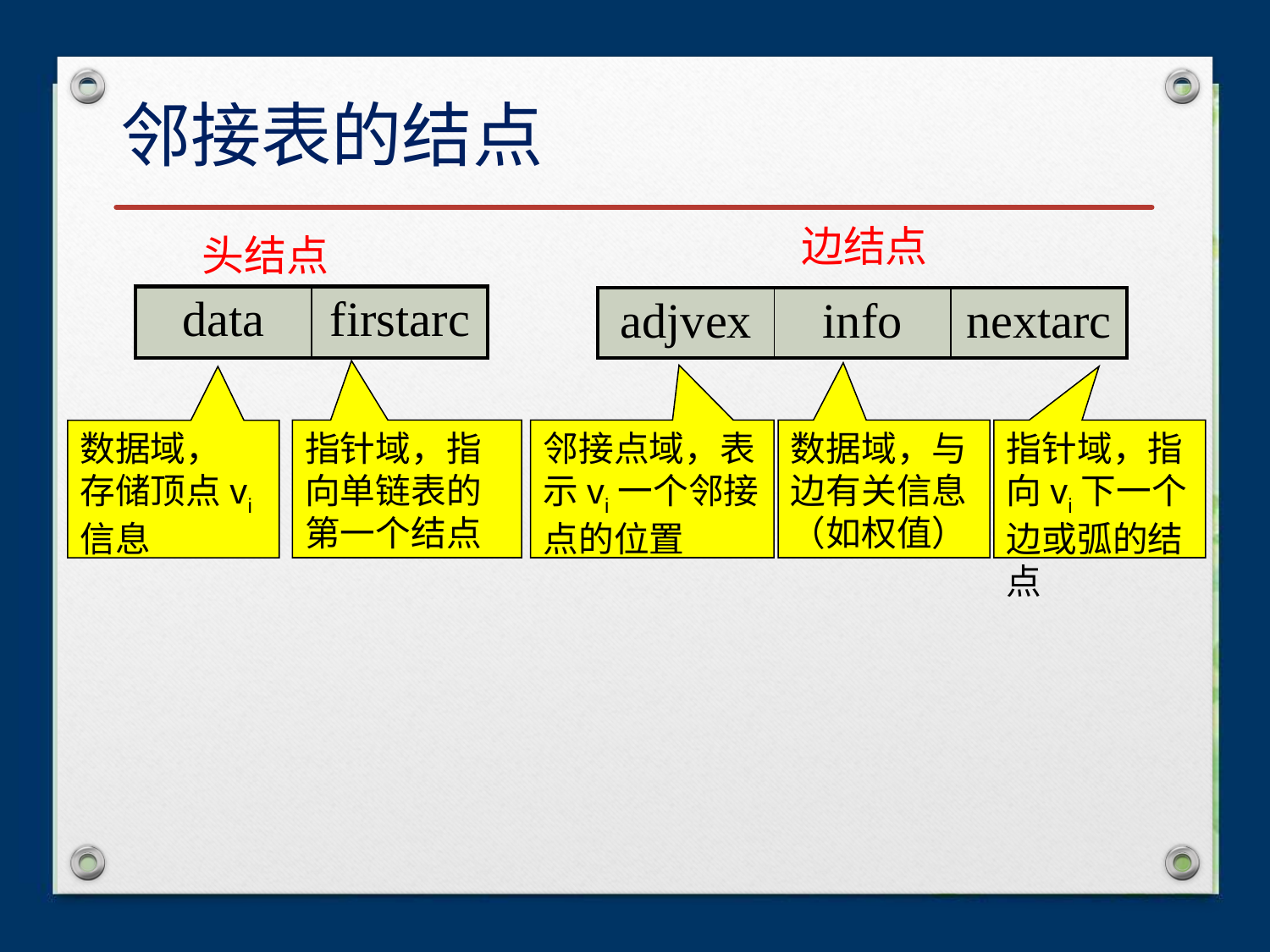

# 邻接表的结点
边结点
头结点
| data | firstarc |
| --- | --- |
| adjvex | info | nextarc |
| --- | --- | --- |
指针域，指向单链表的第一个结点
邻接点域，表示vi一个邻接点的位置
数据域，与边有关信息（如权值）
指针域，指向vi下一个边或弧的结点
数据域，
存储顶点vi 信息